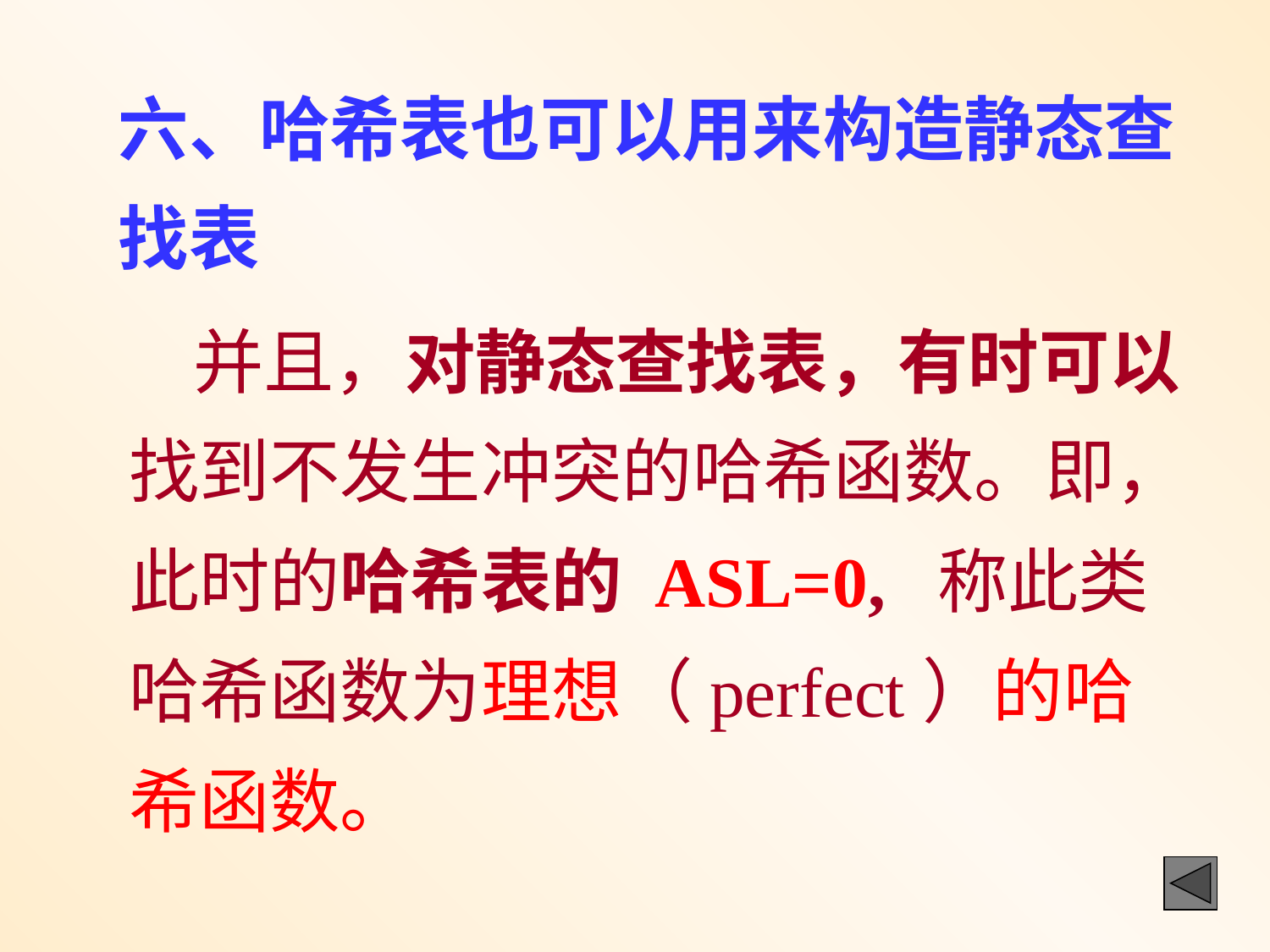

六、哈希表也可以用来构造静态查找表
   并且，对静态查找表，有时可以找到不发生冲突的哈希函数。即，此时的哈希表的 ASL=0,  称此类
哈希函数为理想（perfect）的哈希函数。